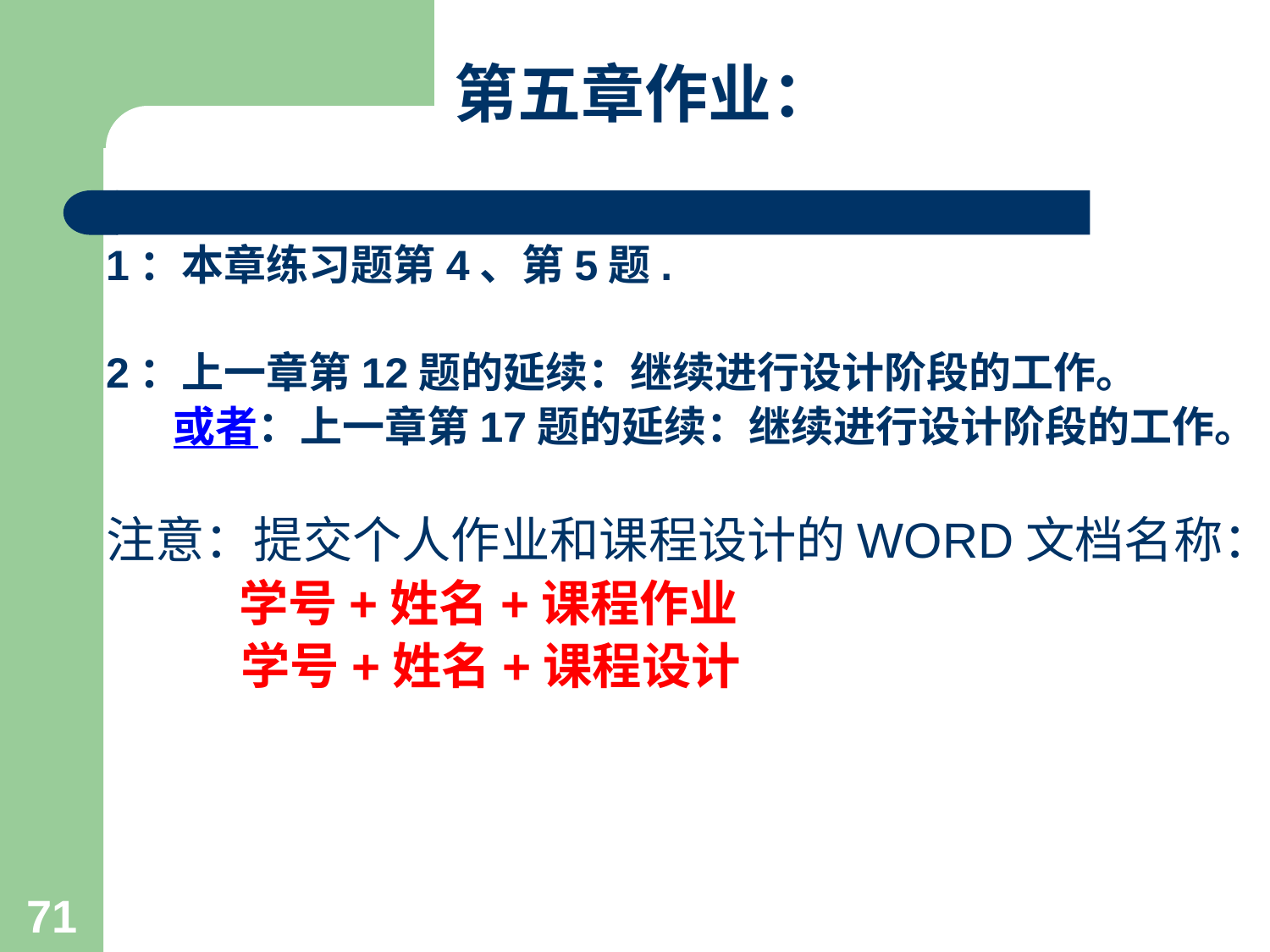

#
第五章作业：
1：本章练习题第4、第5题.

2：上一章第12题的延续：继续进行设计阶段的工作。
      或者：上一章第17题的延续：继续进行设计阶段的工作。

注意：提交个人作业和课程设计的WORD文档名称：
           学号+姓名+课程作业
           学号+姓名+课程设计
71